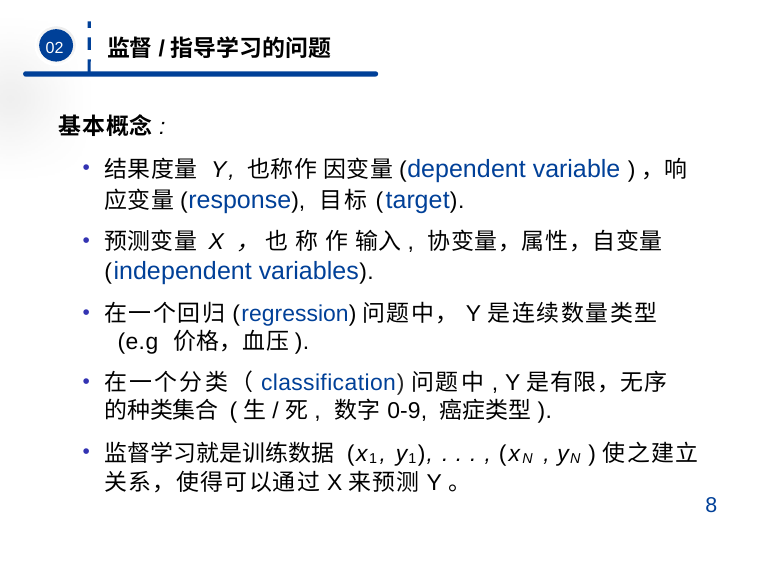

02
监督/指导学习的问题

基本概念:
结果度量 Y,也称作 因变量(dependent variable )，响应变量(response), 目标(target).
预测变量 X，也称作输入, 协变量，属性，自变量( independent variables).
在一个回归(regression)问题中，Y是连续数量类型 (e.g 价格，血压).
在一个分类（classification)问题中, Y是有限，无序的种类集合 (生/死, 数字0-9, 癌症类型).
监督学习就是训练数据 (x1, y1), . . . , (xN , yN )使之建立关系，使得可以通过X来预测Y。